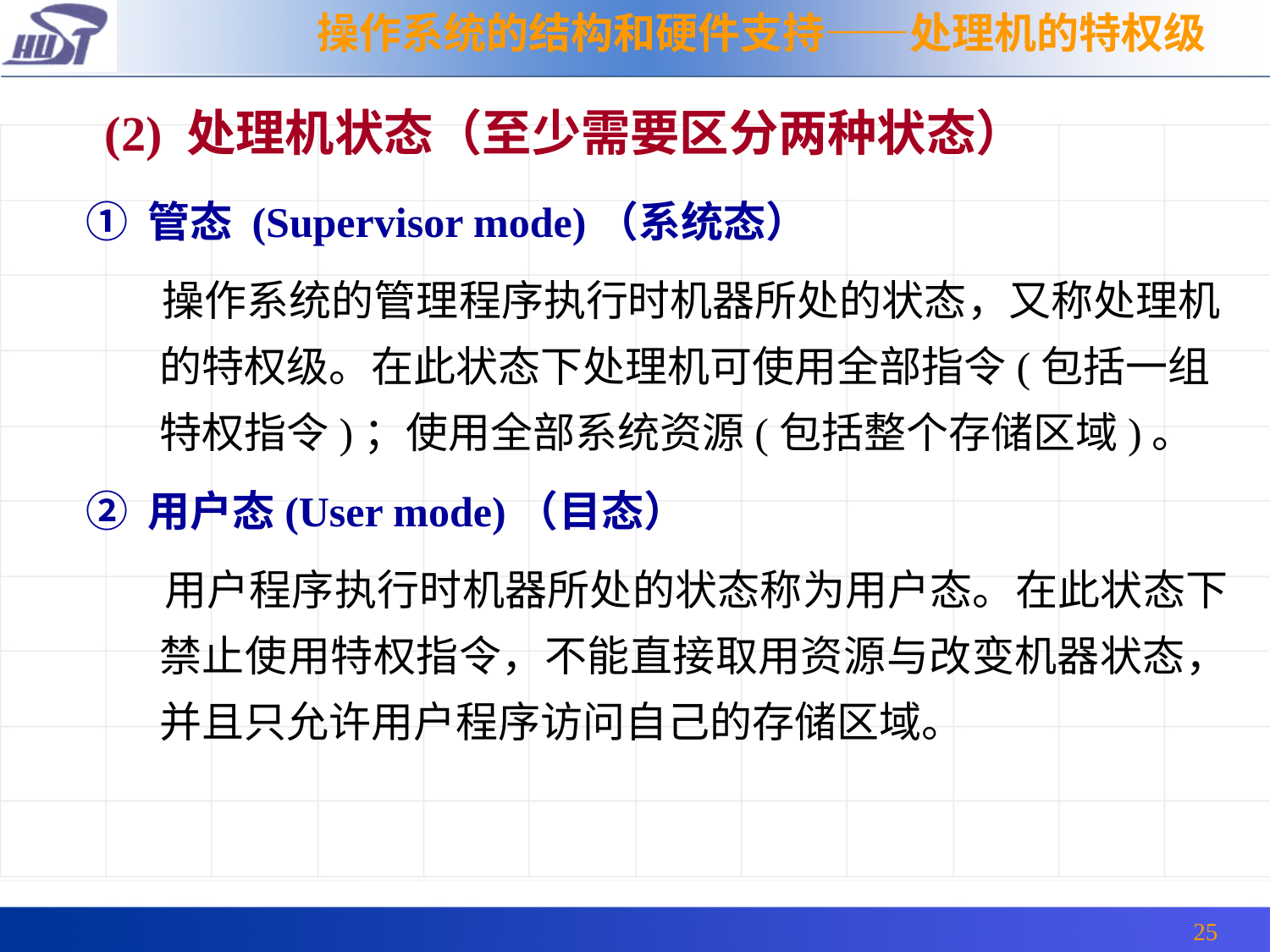

操作系统的结构和硬件支持——处理机的特权级
(2) 处理机状态（至少需要区分两种状态）
① 管态 (Supervisor mode)（系统态）
       操作系统的管理程序执行时机器所处的状态，又称处理机的特权级。在此状态下处理机可使用全部指令(包括一组特权指令)；使用全部系统资源(包括整个存储区域)。
② 用户态(User mode)（目态）
       用户程序执行时机器所处的状态称为用户态。在此状态下禁止使用特权指令，不能直接取用资源与改变机器状态，并且只允许用户程序访问自己的存储区域。
25